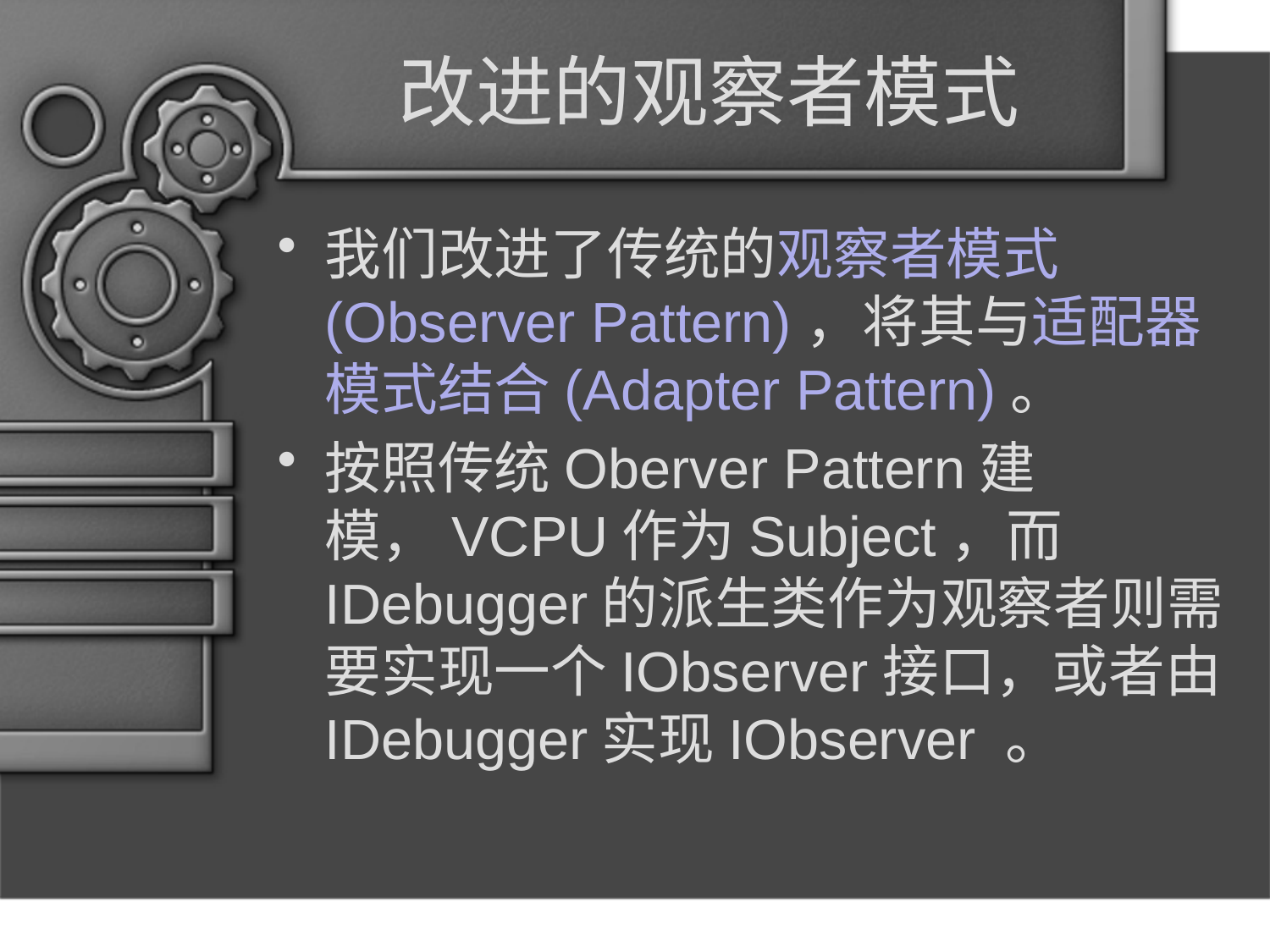

# 改进的观察者模式
我们改进了传统的观察者模式(Observer Pattern)，将其与适配器模式结合(Adapter Pattern)。
按照传统Oberver Pattern建模，VCPU作为Subject，而IDebugger的派生类作为观察者则需要实现一个IObserver接口，或者由IDebugger实现IObserver 。